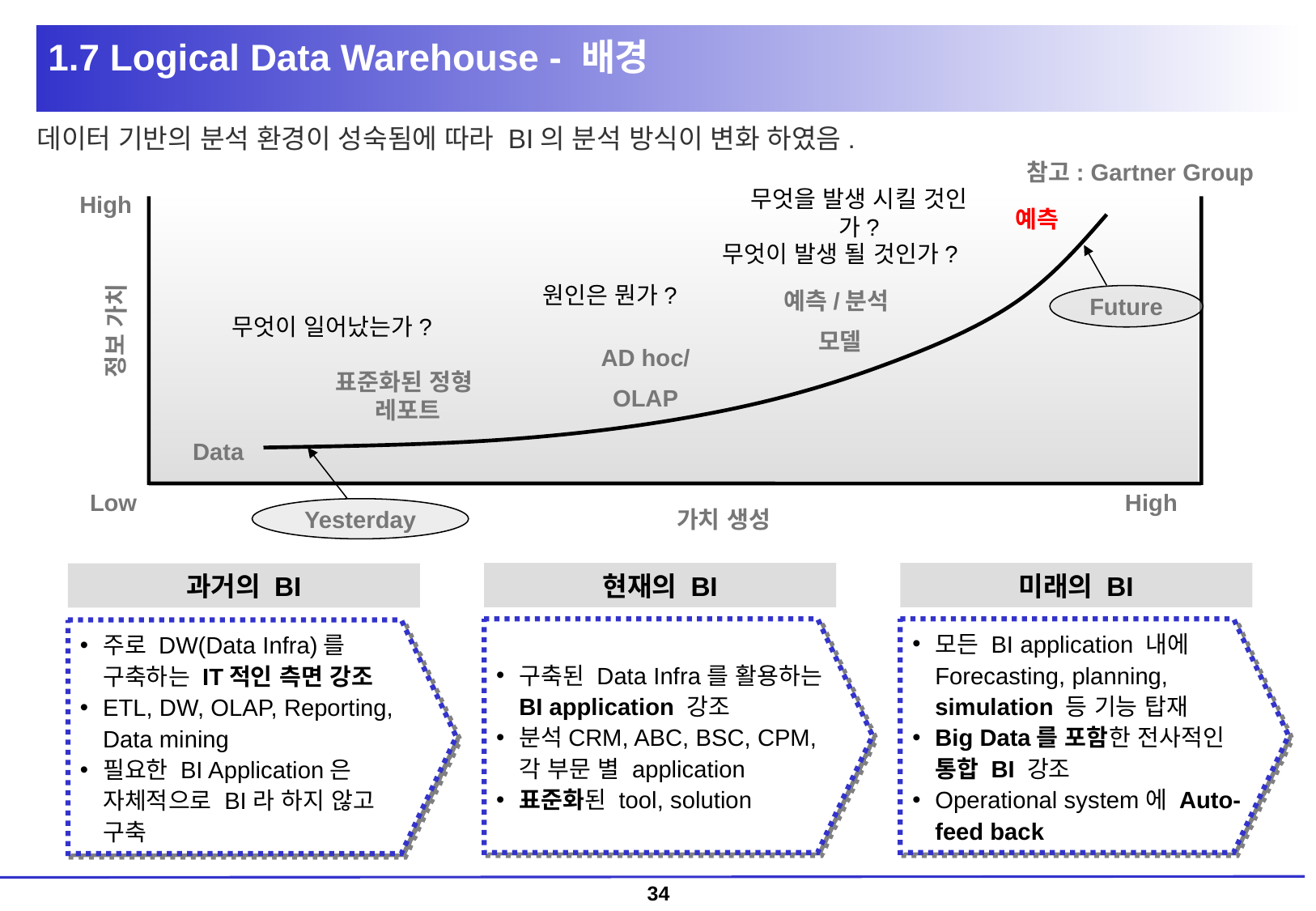

1.7 Logical Data Warehouse - 배경
데이터 기반의 분석 환경이 성숙됨에 따라 BI의 분석 방식이 변화 하였음.
참고: Gartner Group
무엇을 발생 시킬 것인가?
High

예측

예측/분석
모델
Future
정보 가치
AD hoc/
OLAP
표준화된 정형
레포트
Data

Low
High

Yesterday
가치 생성
무엇이 발생 될 것인가?
원인은 뭔가?
무엇이 일어났는가?
현재의 BI
미래의 BI
과거의 BI
구축된 Data Infra를 활용하는 BI application 강조
분석CRM, ABC, BSC, CPM, 각 부문 별 application
표준화된 tool, solution
모든 BI application 내에 Forecasting, planning, simulation 등 기능 탑재
Big Data를 포함한 전사적인 통합 BI 강조
Operational system에 Auto-feed back
주로 DW(Data Infra)를 구축하는 IT적인 측면 강조
ETL, DW, OLAP, Reporting, Data mining
필요한 BI Application은 자체적으로 BI라 하지 않고 구축